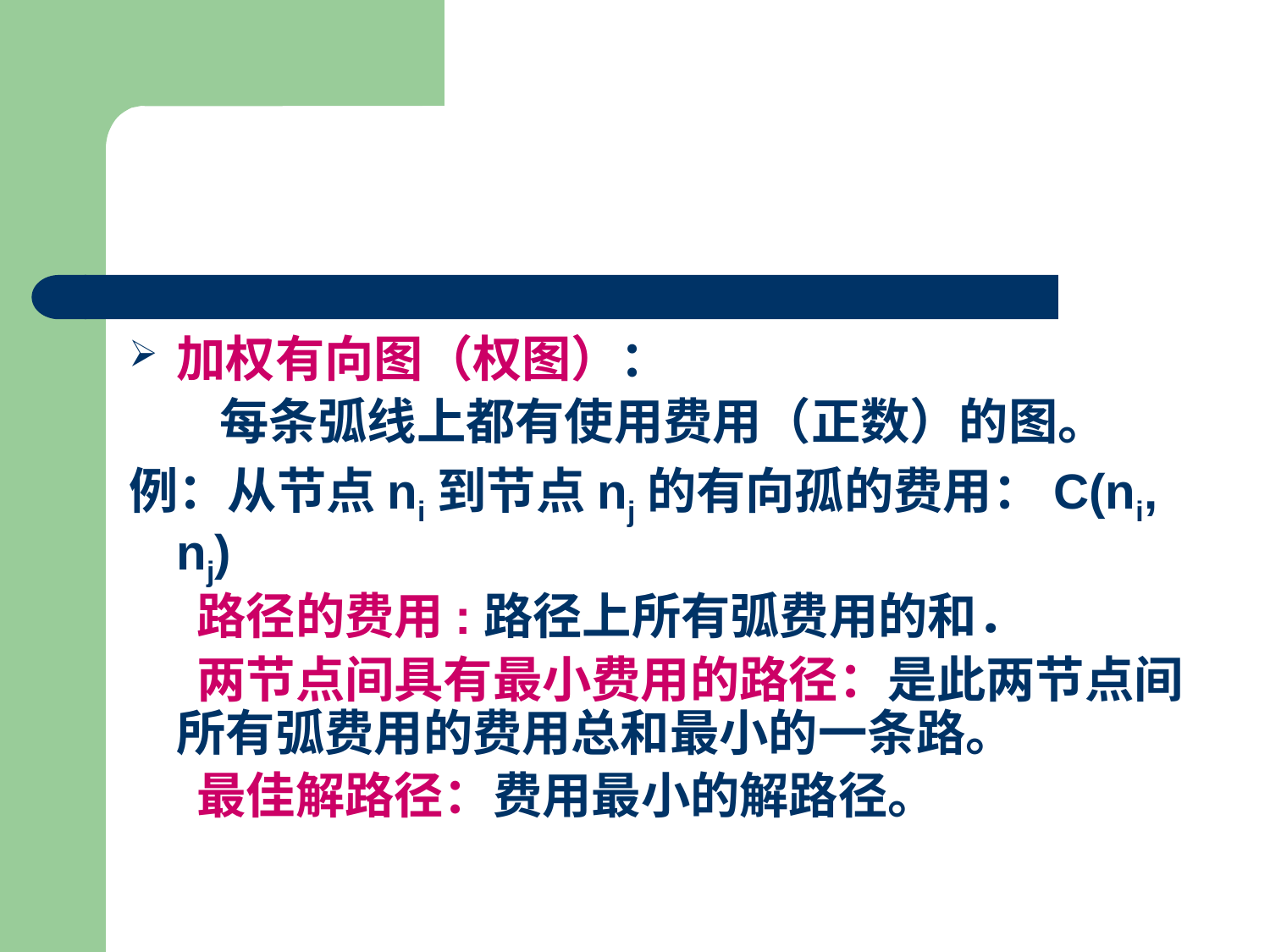

#
加权有向图（权图）：
       每条弧线上都有使用费用（正数）的图。
例：从节点ni到节点nj的有向孤的费用：C(ni, nj)
     路径的费用:路径上所有弧费用的和．
     两节点间具有最小费用的路径：是此两节点间所有弧费用的费用总和最小的一条路。
     最佳解路径：费用最小的解路径。

22